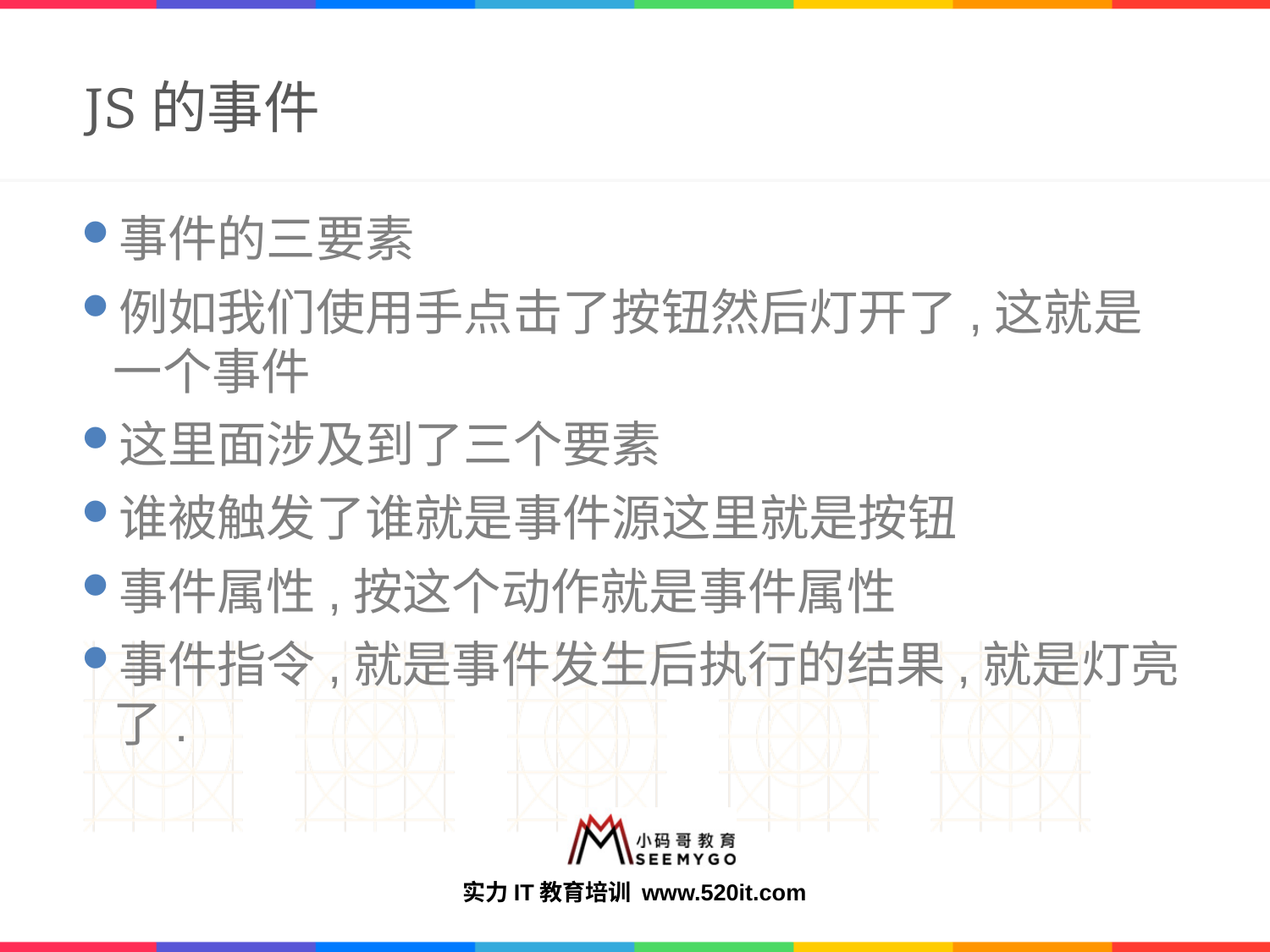

# JS的事件
事件的三要素
例如我们使用手点击了按钮然后灯开了,这就是一个事件
这里面涉及到了三个要素
谁被触发了谁就是事件源这里就是按钮
事件属性,按这个动作就是事件属性
事件指令,就是事件发生后执行的结果,就是灯亮了.